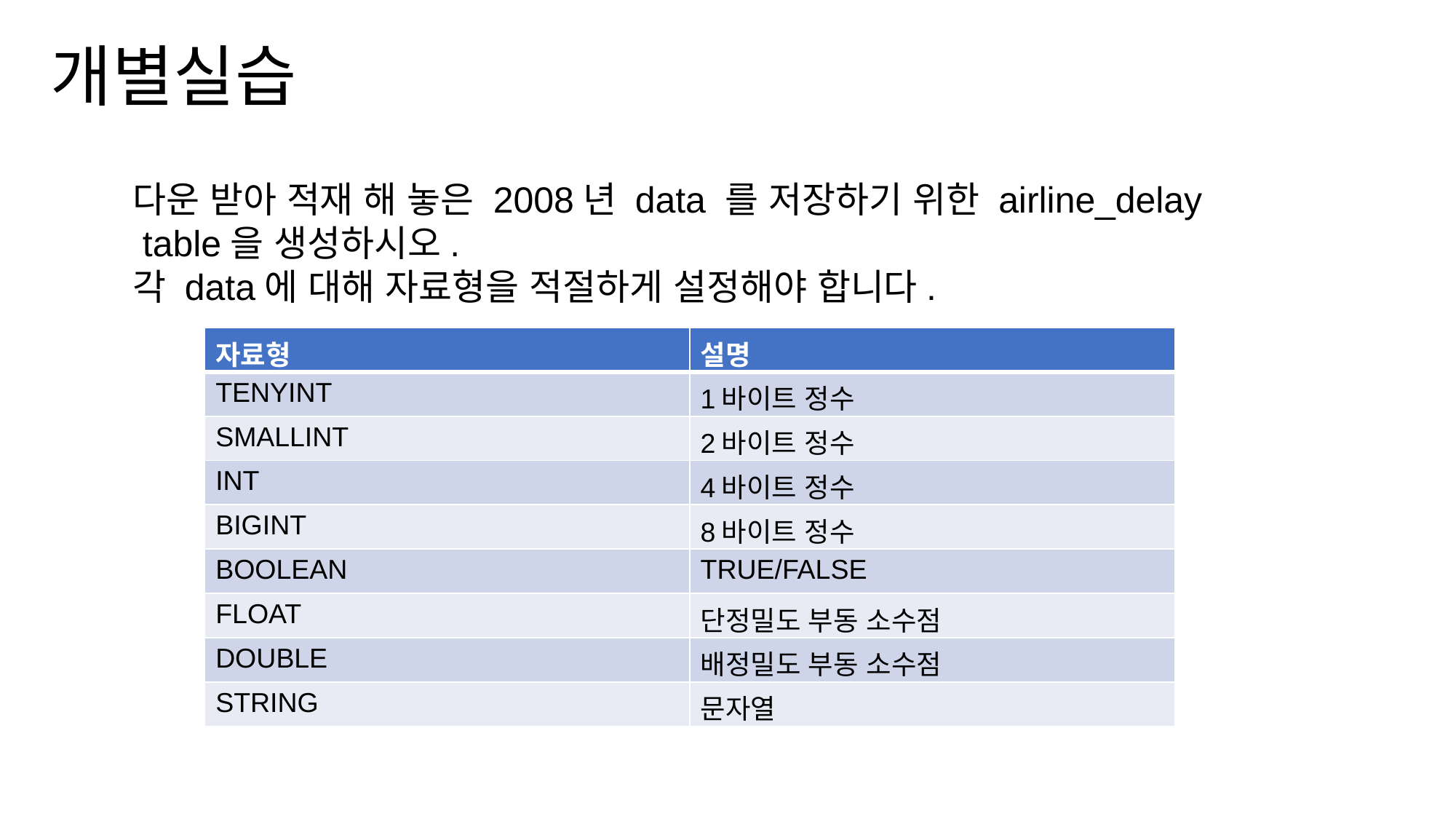

# 개별실습
다운 받아 적재 해 놓은 2008년 data 를 저장하기 위한 airline_delay
 table을 생성하시오.
각 data에 대해 자료형을 적절하게 설정해야 합니다.
| 자료형 | 설명 |
| --- | --- |
| TENYINT | 1바이트 정수 |
| SMALLINT | 2바이트 정수 |
| INT | 4바이트 정수 |
| BIGINT | 8바이트 정수 |
| BOOLEAN | TRUE/FALSE |
| FLOAT | 단정밀도 부동 소수점 |
| DOUBLE | 배정밀도 부동 소수점 |
| STRING | 문자열 |